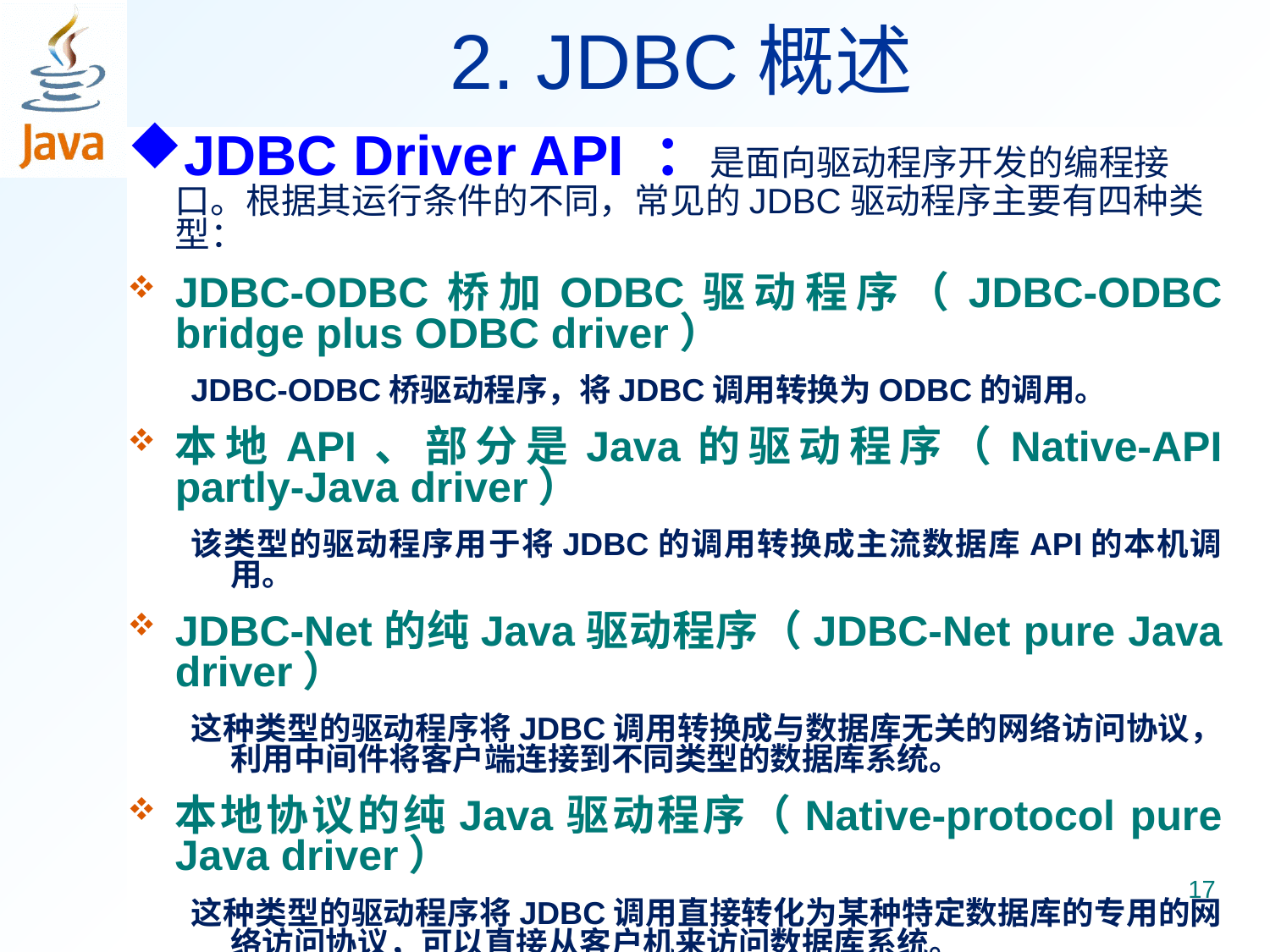

# 2. JDBC概述
JDBC Driver API ：是面向驱动程序开发的编程接口。根据其运行条件的不同，常见的JDBC驱动程序主要有四种类型：
JDBC-ODBC桥加ODBC驱动程序（JDBC-ODBC bridge plus ODBC driver）
JDBC-ODBC桥驱动程序，将JDBC调用转换为ODBC的调用。
本地API、部分是Java的驱动程序（Native-API partly-Java driver）
该类型的驱动程序用于将JDBC的调用转换成主流数据库API的本机调用。
JDBC-Net的纯Java驱动程序（JDBC-Net pure Java driver）
这种类型的驱动程序将JDBC调用转换成与数据库无关的网络访问协议，利用中间件将客户端连接到不同类型的数据库系统。
本地协议的纯Java驱动程序（Native-protocol pure Java driver）
这种类型的驱动程序将JDBC调用直接转化为某种特定数据库的专用的网络访问协议，可以直接从客户机来访问数据库系统。